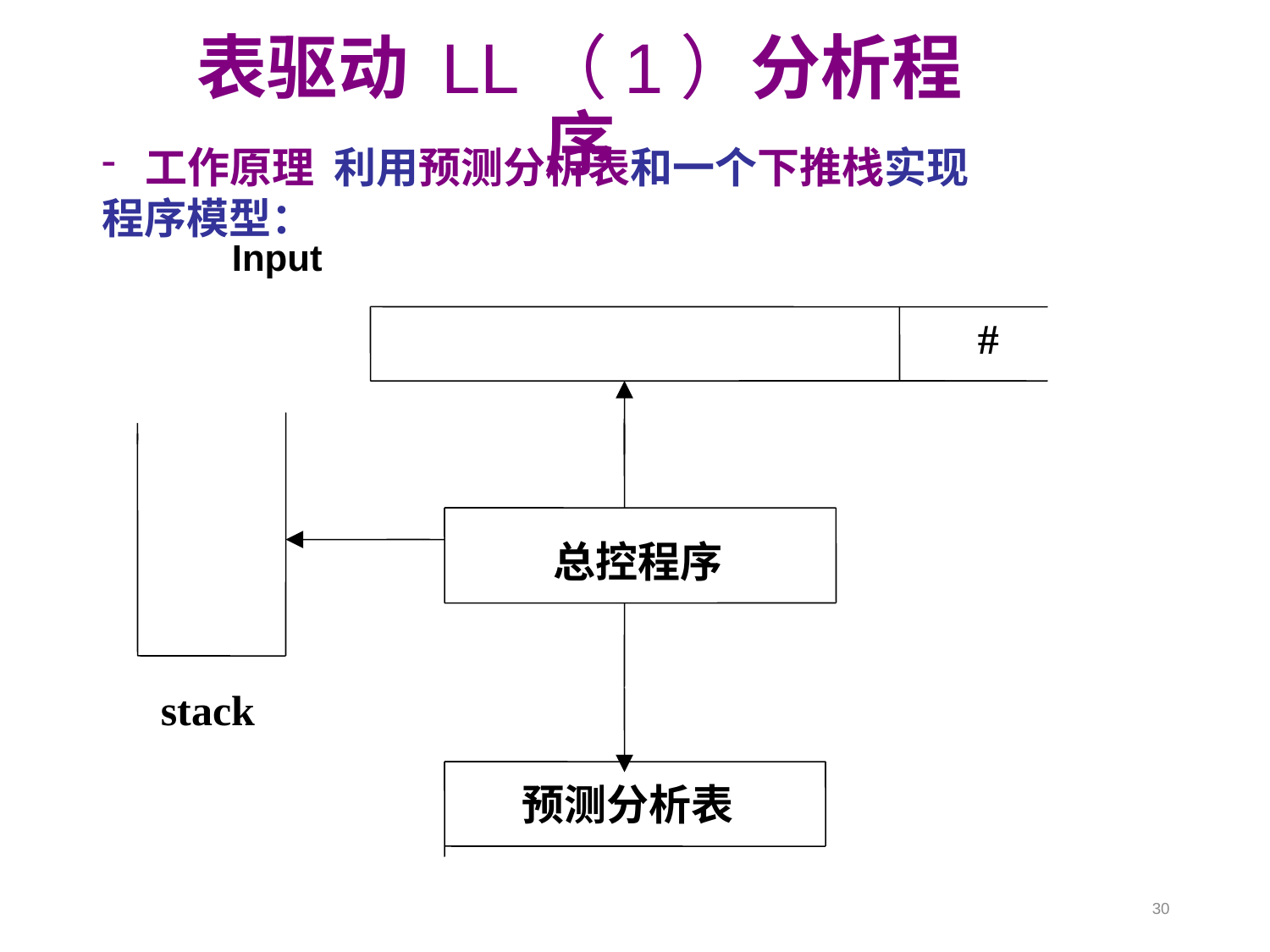

表驱动 LL（1）分析程序
  工作原理  利用预测分析表和一个下推栈实现
程序模型：
               Input
#

总控程序

stack

预测分析表

30